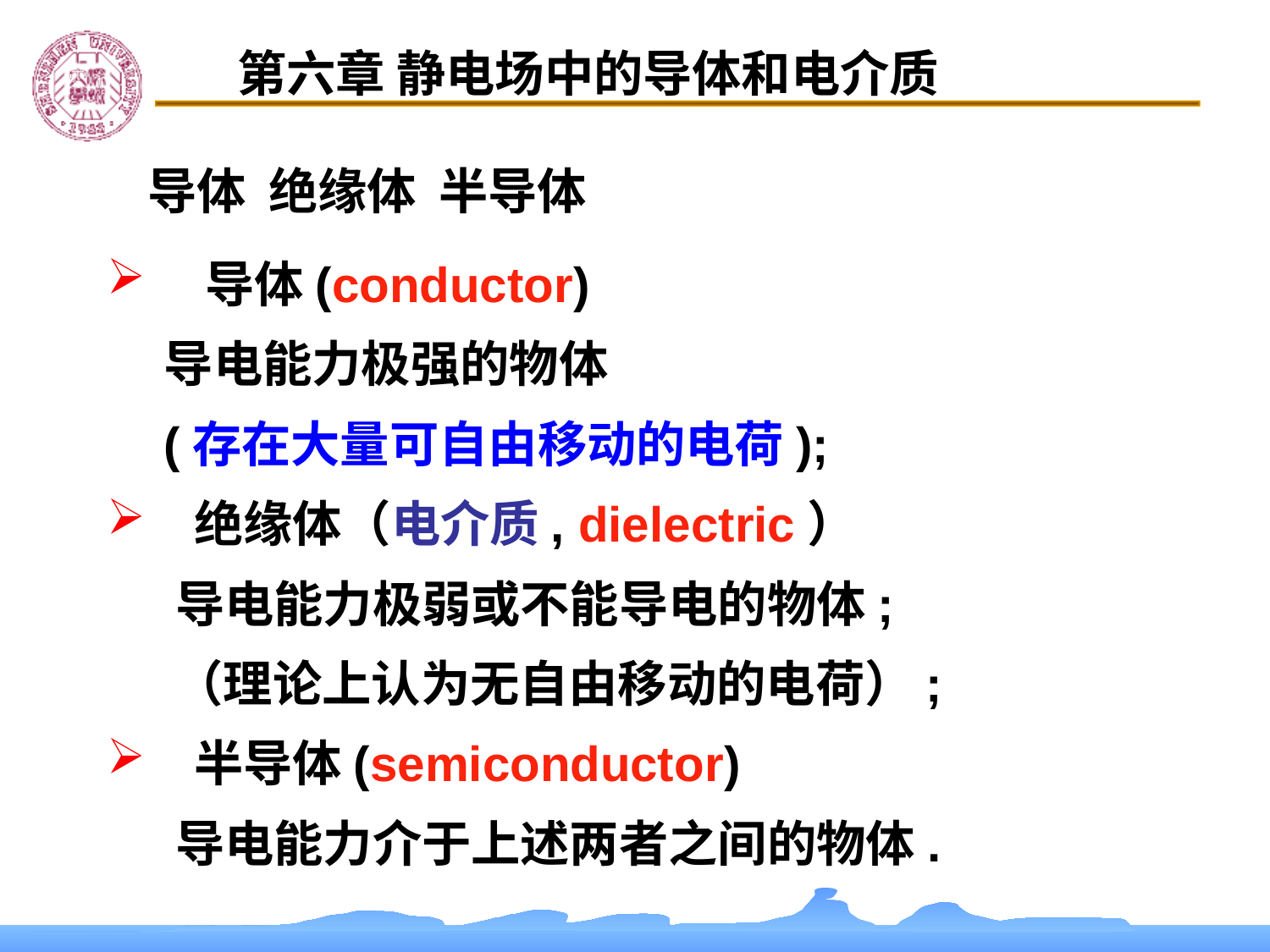

第六章 静电场中的导体和电介质
导体  绝缘体  半导体
  导体(conductor)
    导电能力极强的物体
    (存在大量可自由移动的电荷);
 绝缘体（电介质, dielectric）
     导电能力极弱或不能导电的物体;
    （理论上认为无自由移动的电荷）;
 半导体(semiconductor)
     导电能力介于上述两者之间的物体.